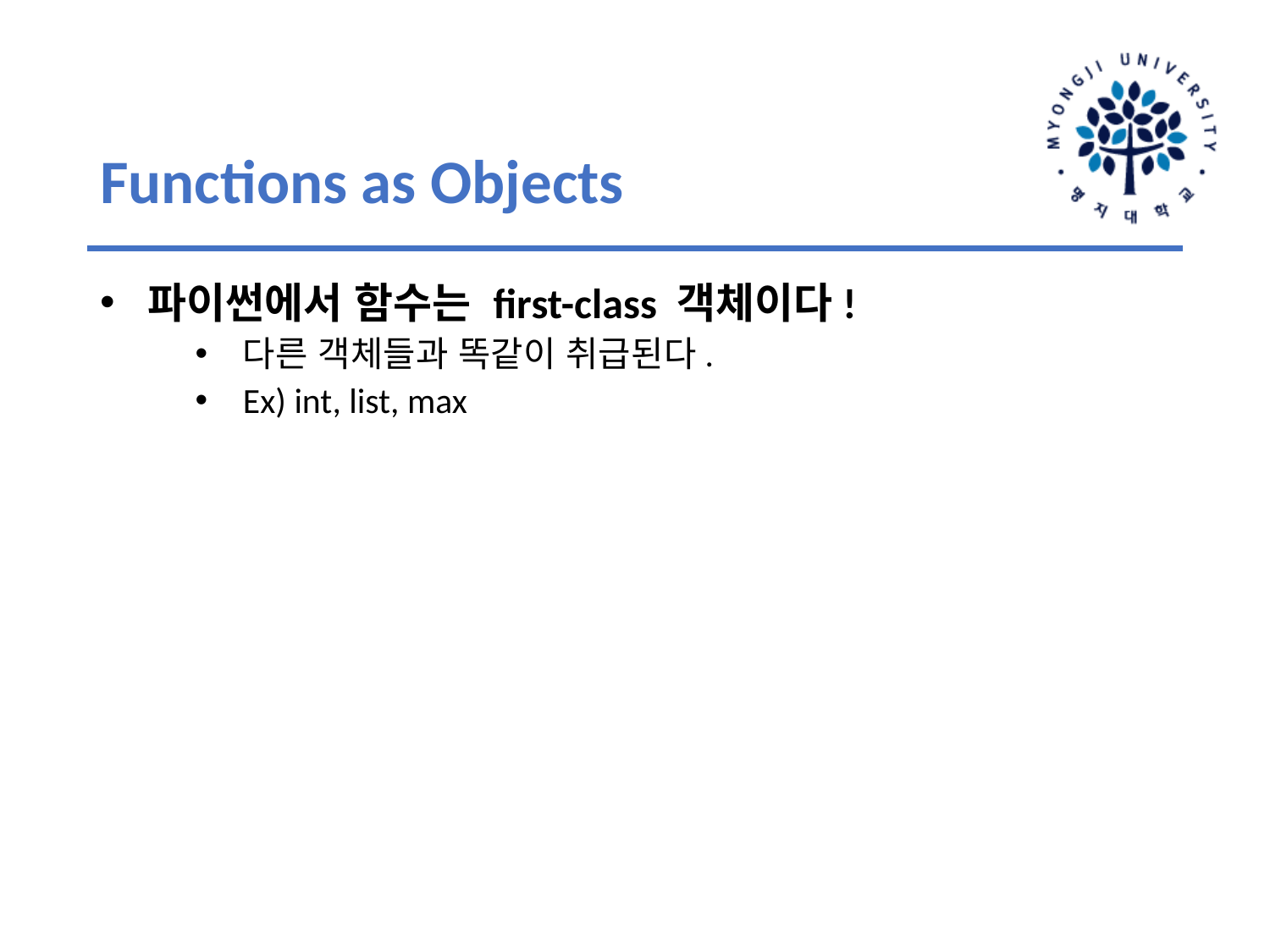

# Functions as Objects
파이썬에서 함수는 first-class 객체이다!
다른 객체들과 똑같이 취급된다.
Ex) int, list, max